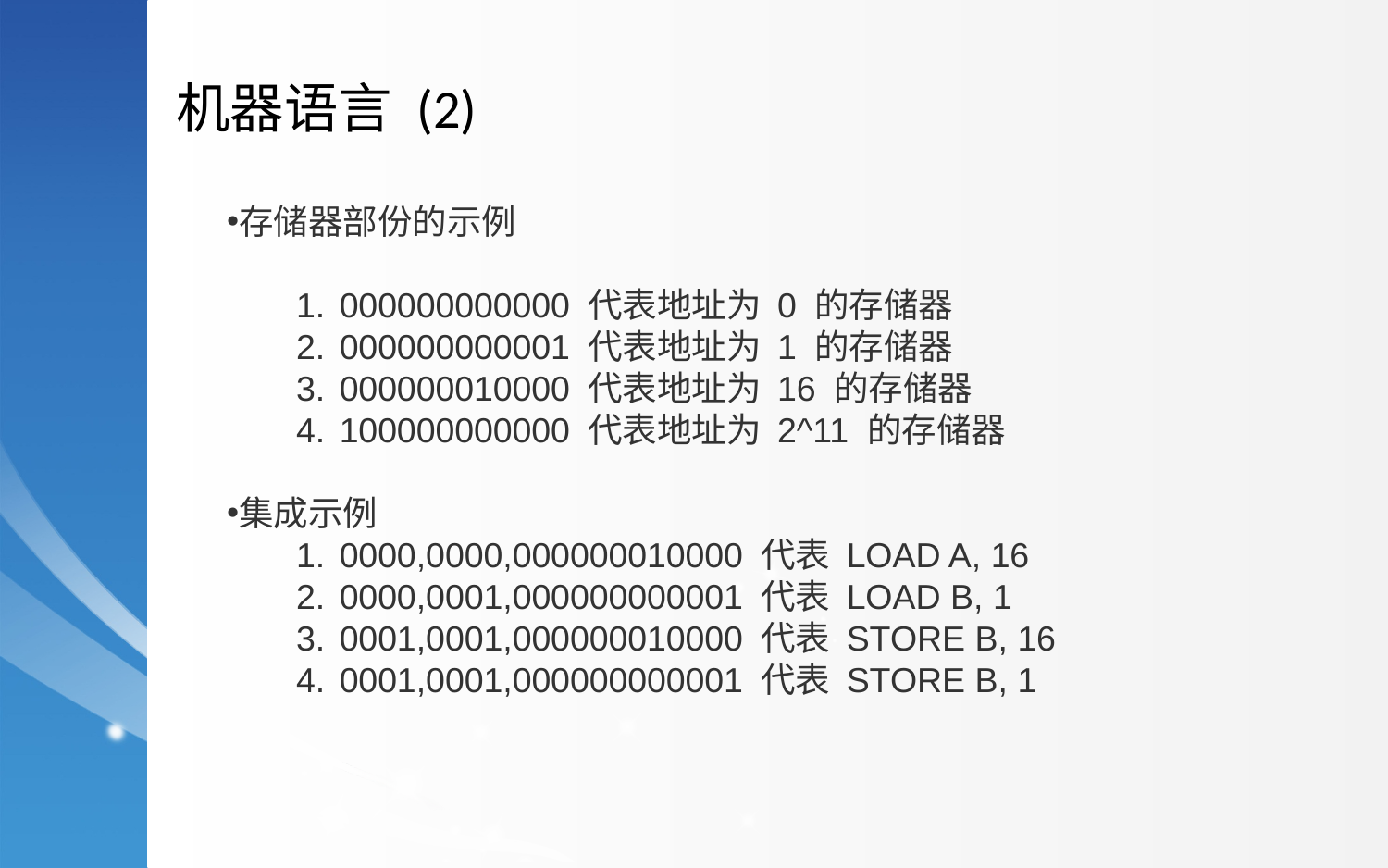

机器语言 (2)
存储器部份的示例

000000000000 代表地址为 0 的存储器
000000000001 代表地址为 1 的存储器
000000010000 代表地址为 16 的存储器
100000000000 代表地址为 2^11 的存储器

集成示例
0000,0000,000000010000 代表 LOAD A, 16
0000,0001,000000000001 代表 LOAD B, 1
0001,0001,000000010000 代表 STORE B, 16
0001,0001,000000000001 代表 STORE B, 1